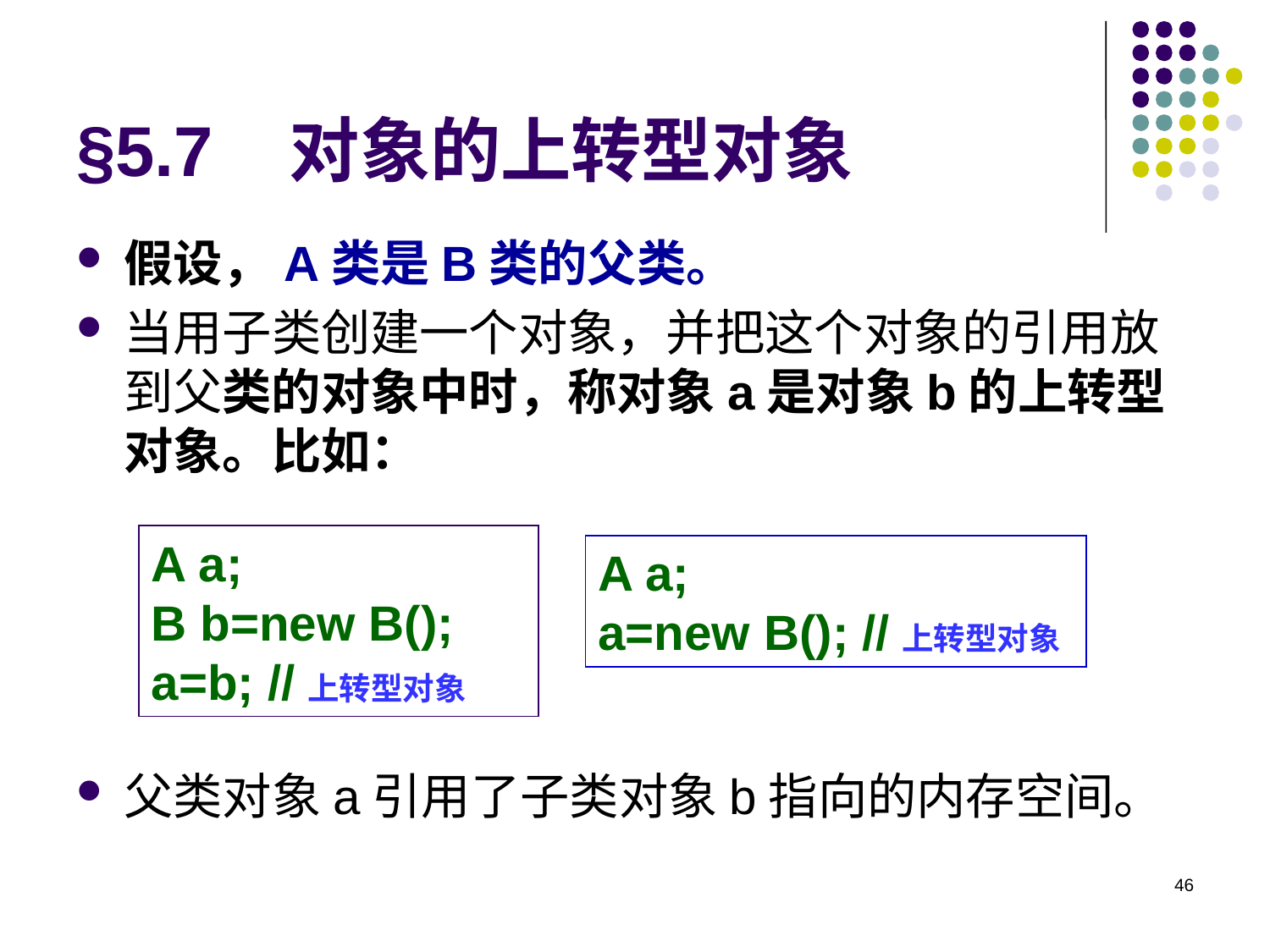

# §5.7   对象的上转型对象
假设，A类是B类的父类。
当用子类创建一个对象，并把这个对象的引用放到父类的对象中时，称对象a是对象b的上转型对象。比如：

父类对象a引用了子类对象b指向的内存空间。

A a;
B b=new B();
a=b; //上转型对象
A a;
a=new B(); //上转型对象
46